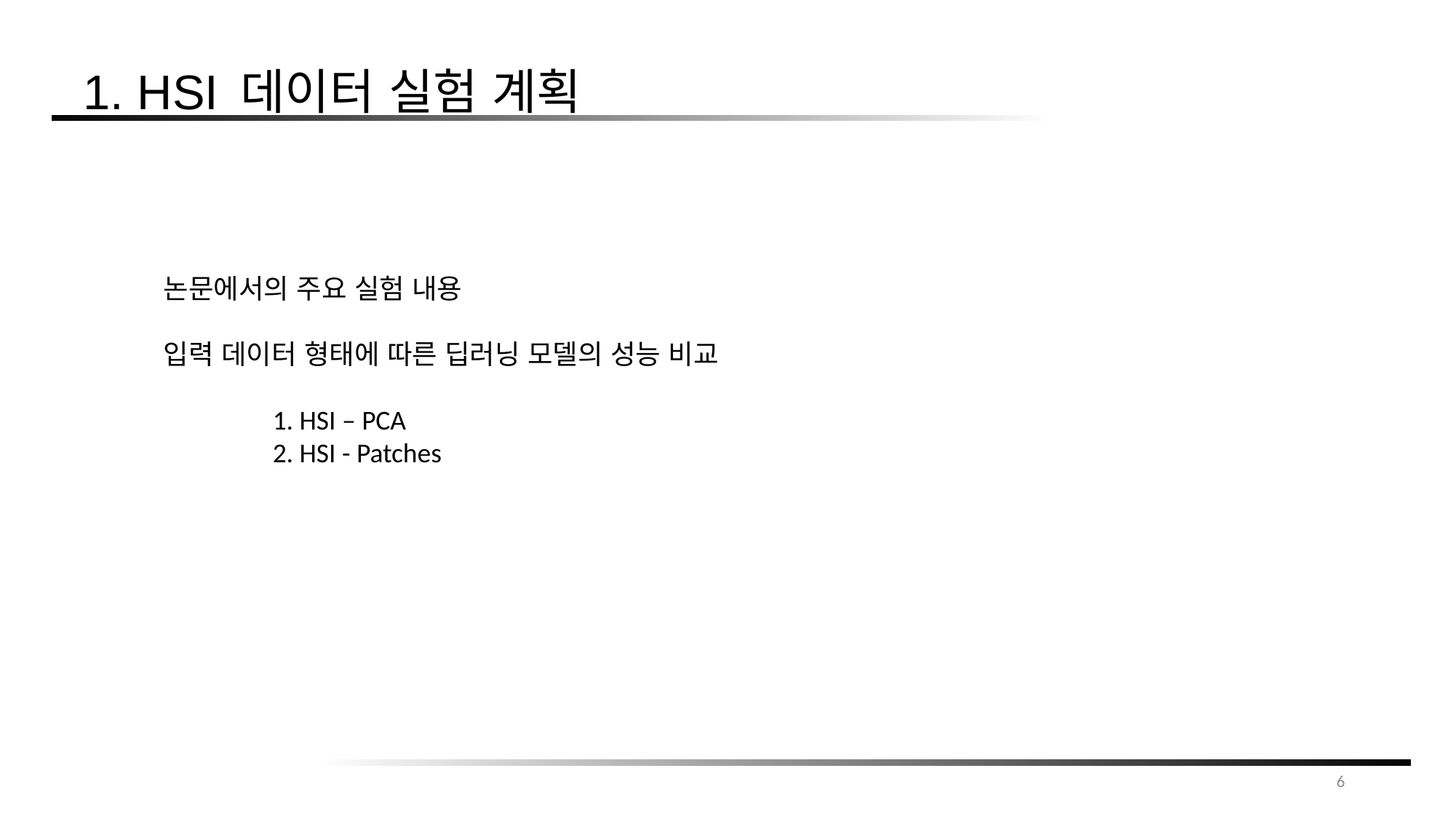

1. HSI 데이터 실험 계획
논문에서의 주요 실험 내용

입력 데이터 형태에 따른 딥러닝 모델의 성능 비교

	1. HSI – PCA
	2. HSI - Patches

6